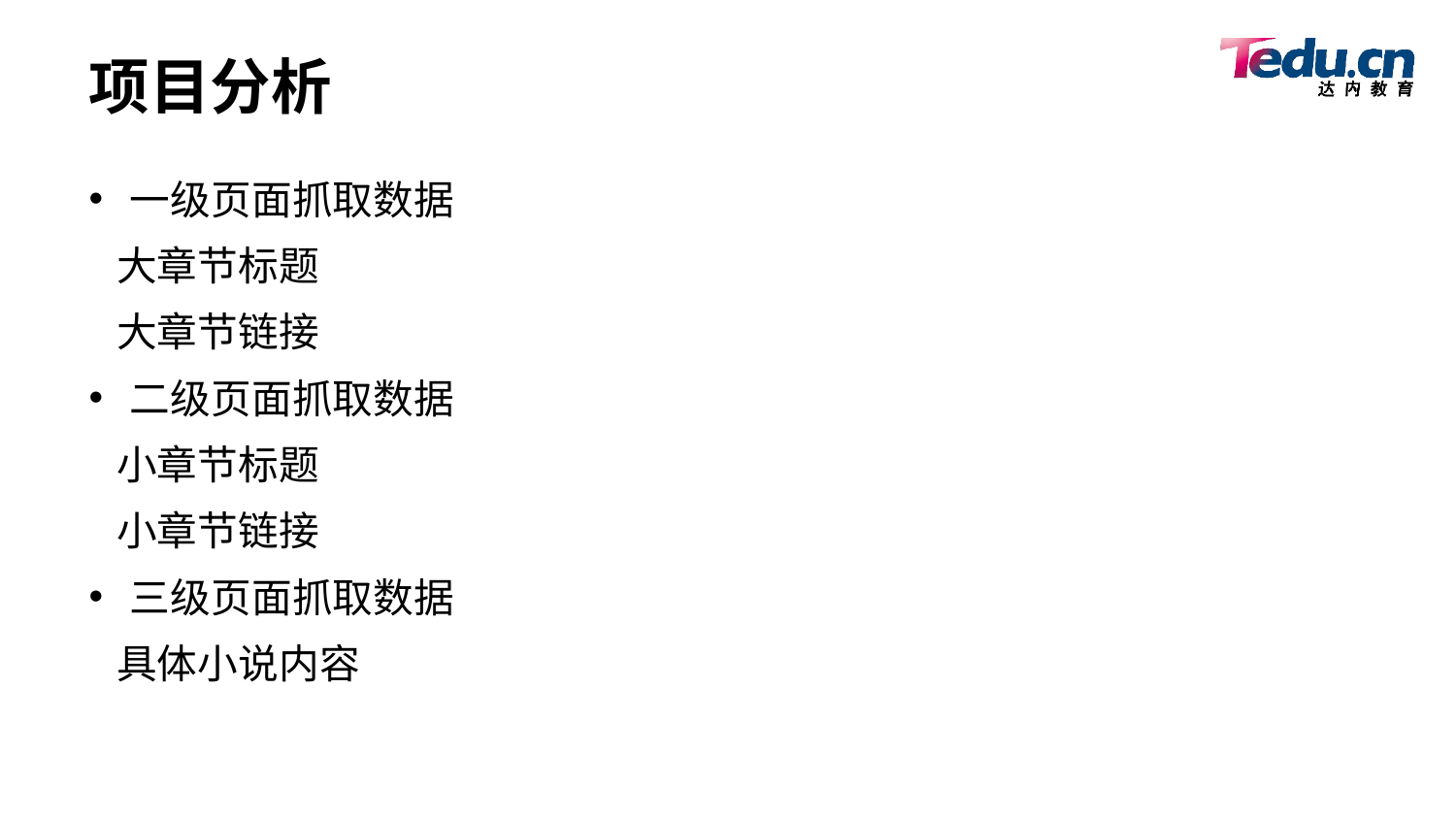

# 项目分析
一级页面抓取数据
  大章节标题
  大章节链接
二级页面抓取数据
  小章节标题
  小章节链接
三级页面抓取数据
  具体小说内容